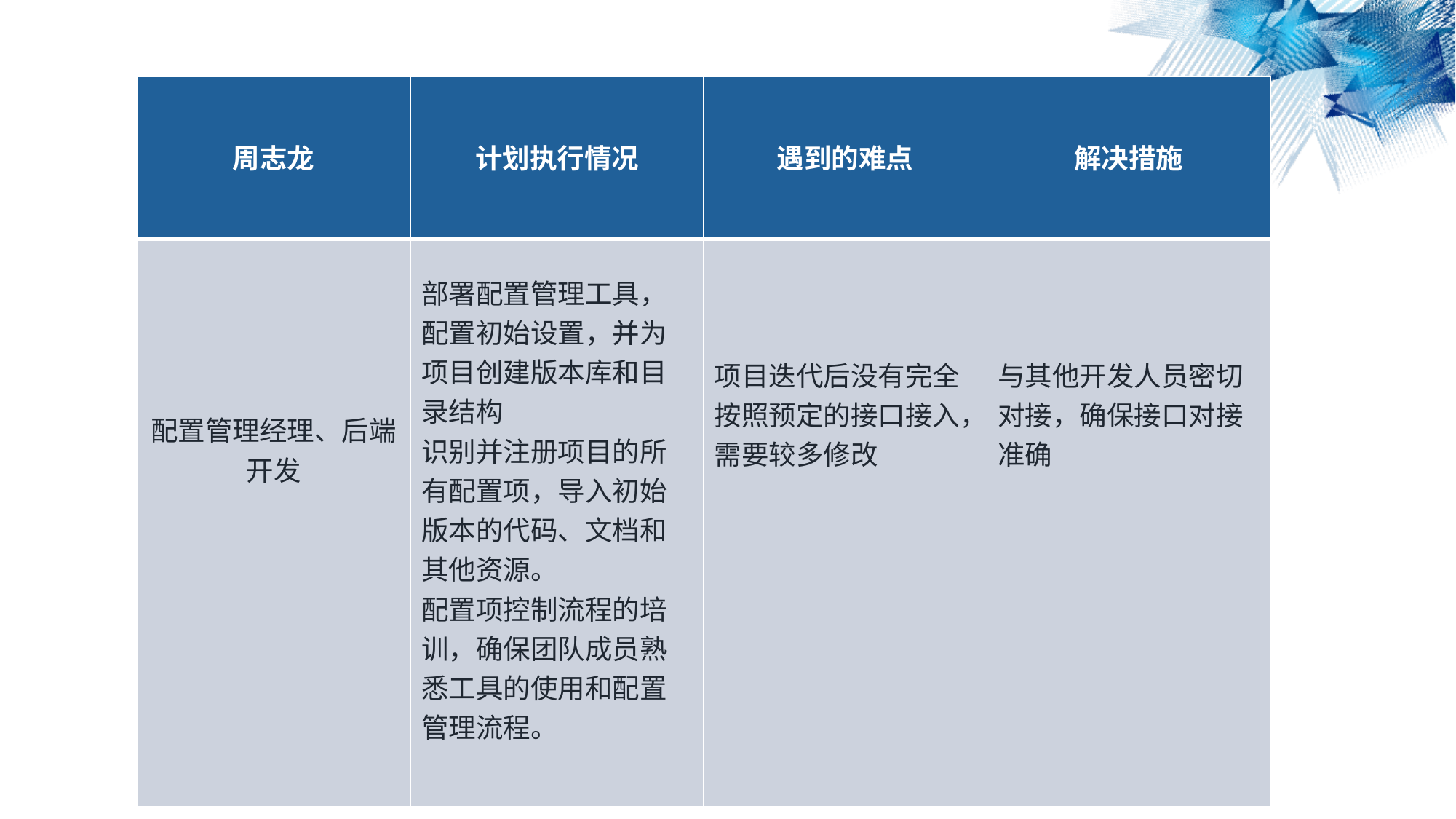

| 周志龙 | 计划执行情况 | 遇到的难点 | 解决措施 |
| --- | --- | --- | --- |
| 配置管理经理、后端开发 | 部署配置管理工具，配置初始设置，并为项目创建版本库和目录结构 识别并注册项目的所有配置项，导入初始版本的代码、文档和其他资源。 配置项控制流程的培训，确保团队成员熟悉工具的使用和配置管理流程。 | 项目迭代后没有完全按照预定的接口接入，需要较多修改 | 与其他开发人员密切对接，确保接口对接准确 |